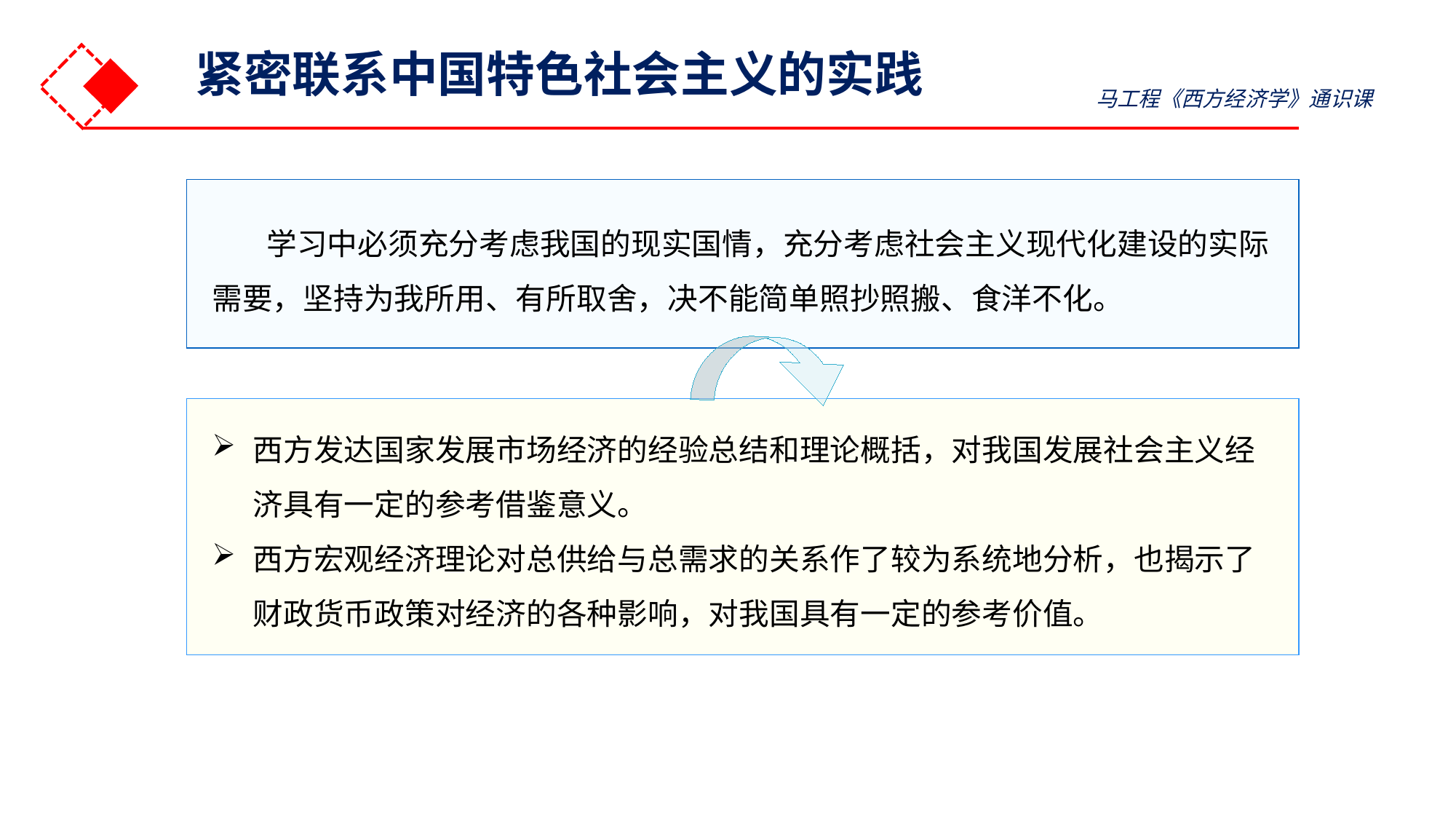

紧密联系中国特色社会主义的实践

马工程《西方经济学》通识课

学习中必须充分考虑我国的现实国情，充分考虑社会主义现代化建设的实际需要，坚持为我所用、有所取舍，决不能简单照抄照搬、食洋不化。

西方发达国家发展市场经济的经验总结和理论概括，对我国发展社会主义经济具有一定的参考借鉴意义。
西方宏观经济理论对总供给与总需求的关系作了较为系统地分析，也揭示了财政货币政策对经济的各种影响，对我国具有一定的参考价值。